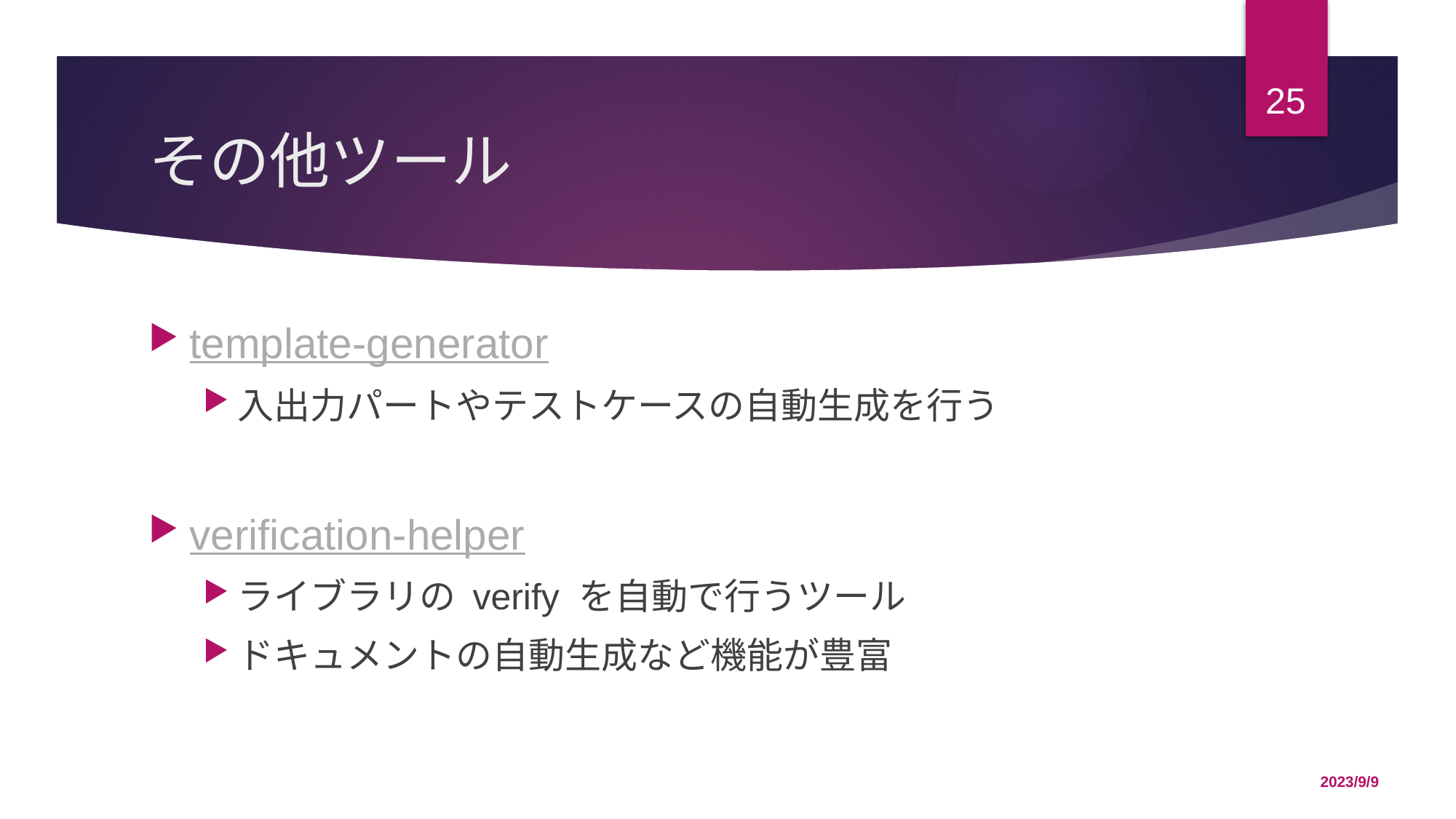

25
# その他ツール
template-generator
入出力パートやテストケースの自動生成を行う

verification-helper
ライブラリの verify を自動で行うツール
ドキュメントの自動生成など機能が豊富

2023/9/9